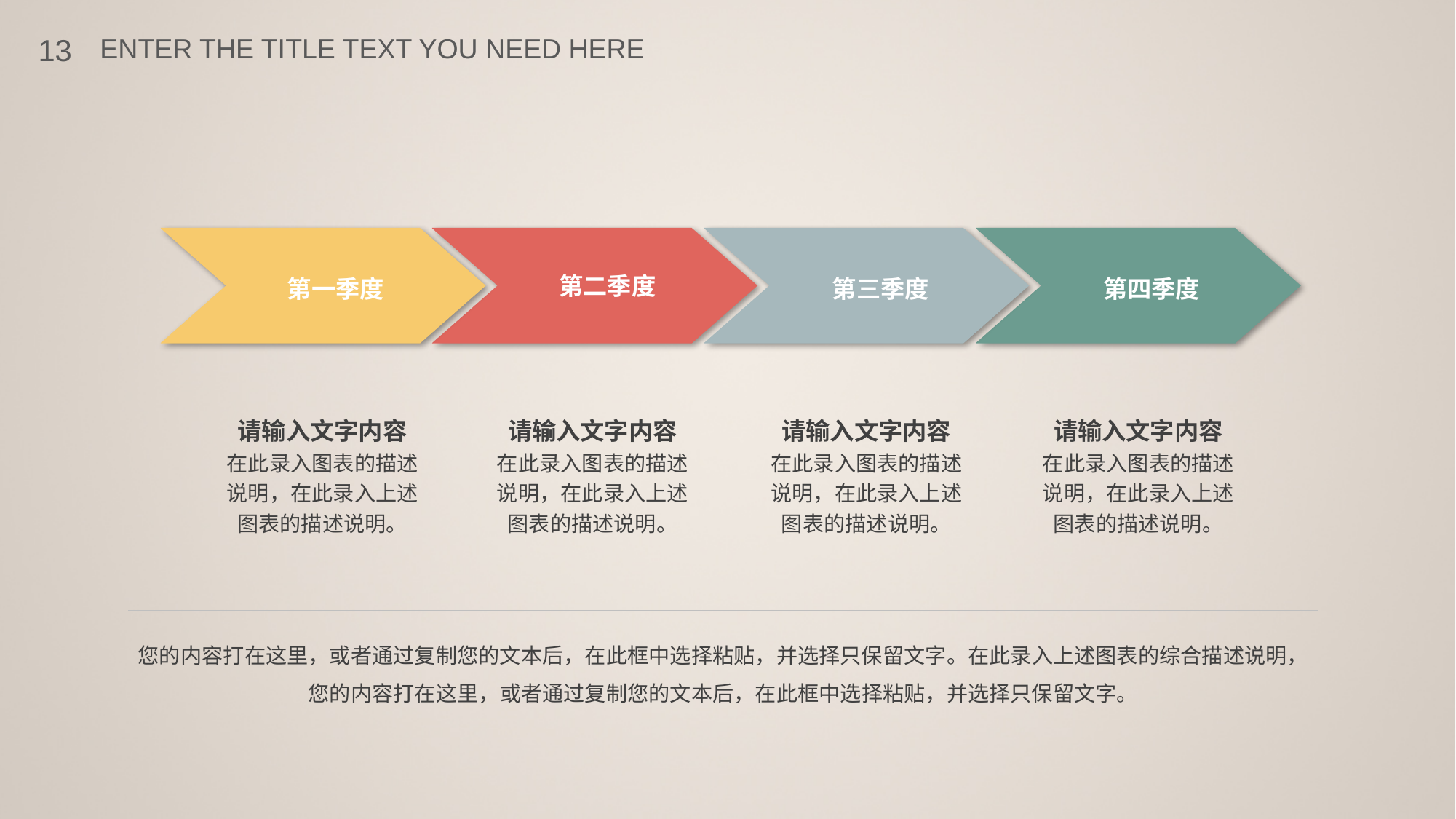

ENTER THE TITLE TEXT YOU NEED HERE

第一季度
第四季度
第三季度
第二季度
请输入文字内容
在此录入图表的描述说明，在此录入上述图表的描述说明。
请输入文字内容
在此录入图表的描述说明，在此录入上述图表的描述说明。
请输入文字内容
在此录入图表的描述说明，在此录入上述图表的描述说明。
请输入文字内容
在此录入图表的描述说明，在此录入上述图表的描述说明。
您的内容打在这里，或者通过复制您的文本后，在此框中选择粘贴，并选择只保留文字。在此录入上述图表的综合描述说明，您的内容打在这里，或者通过复制您的文本后，在此框中选择粘贴，并选择只保留文字。